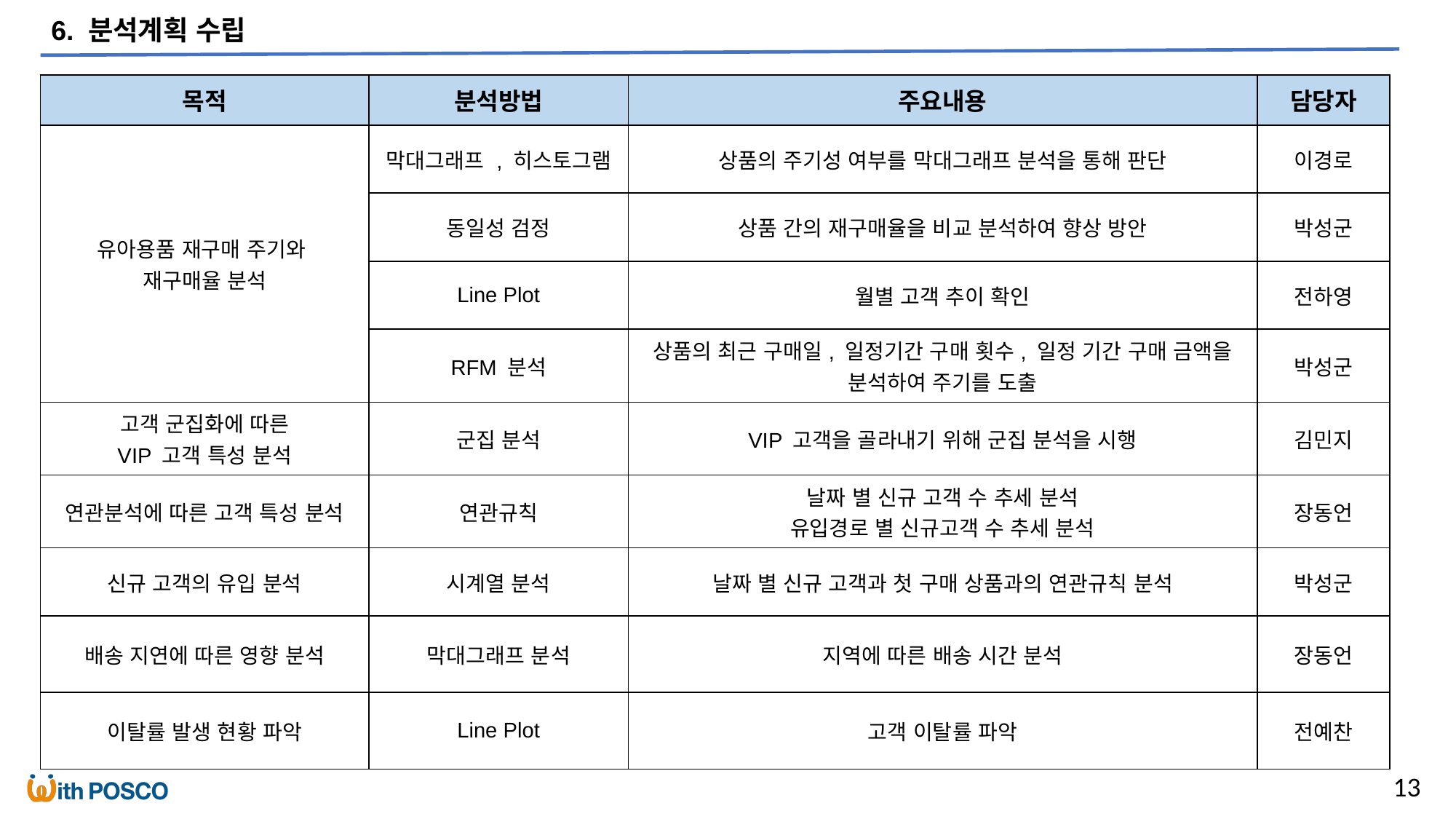

6. 분석계획 수립

| 목적 | 분석방법 | 주요내용 | 담당자 |
| --- | --- | --- | --- |
| 유아용품 재구매 주기와 재구매율 분석 | 막대그래프 , 히스토그램 | 상품의 주기성 여부를 막대그래프 분석을 통해 판단 | 이경로 |
|  | 동일성 검정 | 상품 간의 재구매율을 비교 분석하여 향상 방안 | 박성군 |
|  | Line Plot | 월별 고객 추이 확인 | 전하영 |
|  | RFM 분석 | 상품의 최근 구매일, 일정기간 구매 횟수, 일정 기간 구매 금액을 분석하여 주기를 도출 | 박성군 |
| 고객 군집화에 따른 VIP 고객 특성 분석 | 군집 분석 | VIP 고객을 골라내기 위해 군집 분석을 시행 | 김민지 |
| 연관분석에 따른 고객 특성 분석 | 연관규칙 | 날짜 별 신규 고객 수 추세 분석 유입경로 별 신규고객 수 추세 분석 | 장동언 |
| 신규 고객의 유입 분석 | 시계열 분석 | 날짜 별 신규 고객과 첫 구매 상품과의 연관규칙 분석 | 박성군 |
| 배송 지연에 따른 영향 분석 | 막대그래프 분석 | 지역에 따른 배송 시간 분석 | 장동언 |
| 이탈률 발생 현황 파악 | Line Plot | 고객 이탈률 파악 | 전예찬 |
13